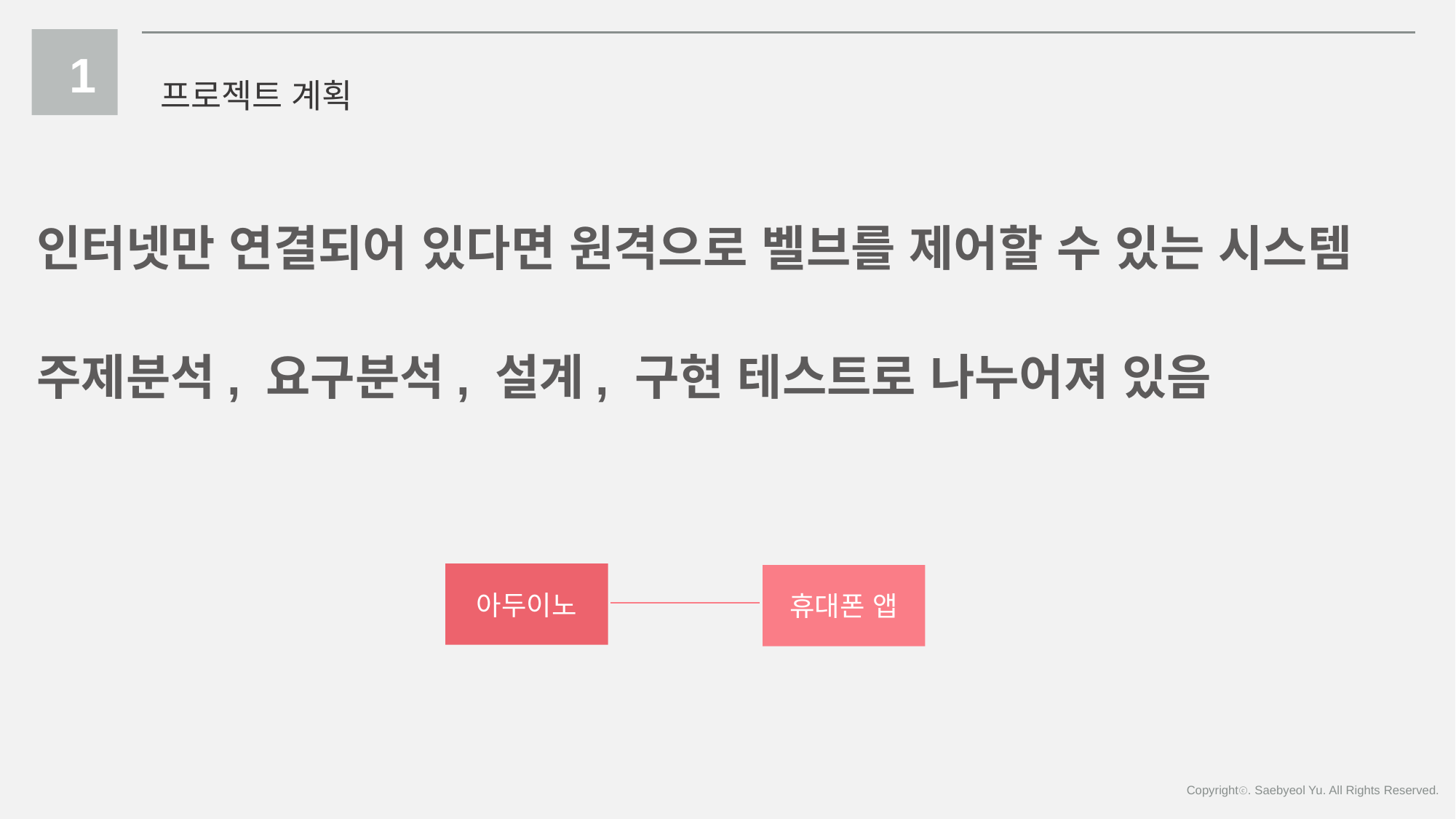

1
프로젝트 계획
인터넷만 연결되어 있다면 원격으로 벨브를 제어할 수 있는 시스템
주제분석, 요구분석, 설계, 구현 테스트로 나누어져 있음

아두이노
휴대폰 앱